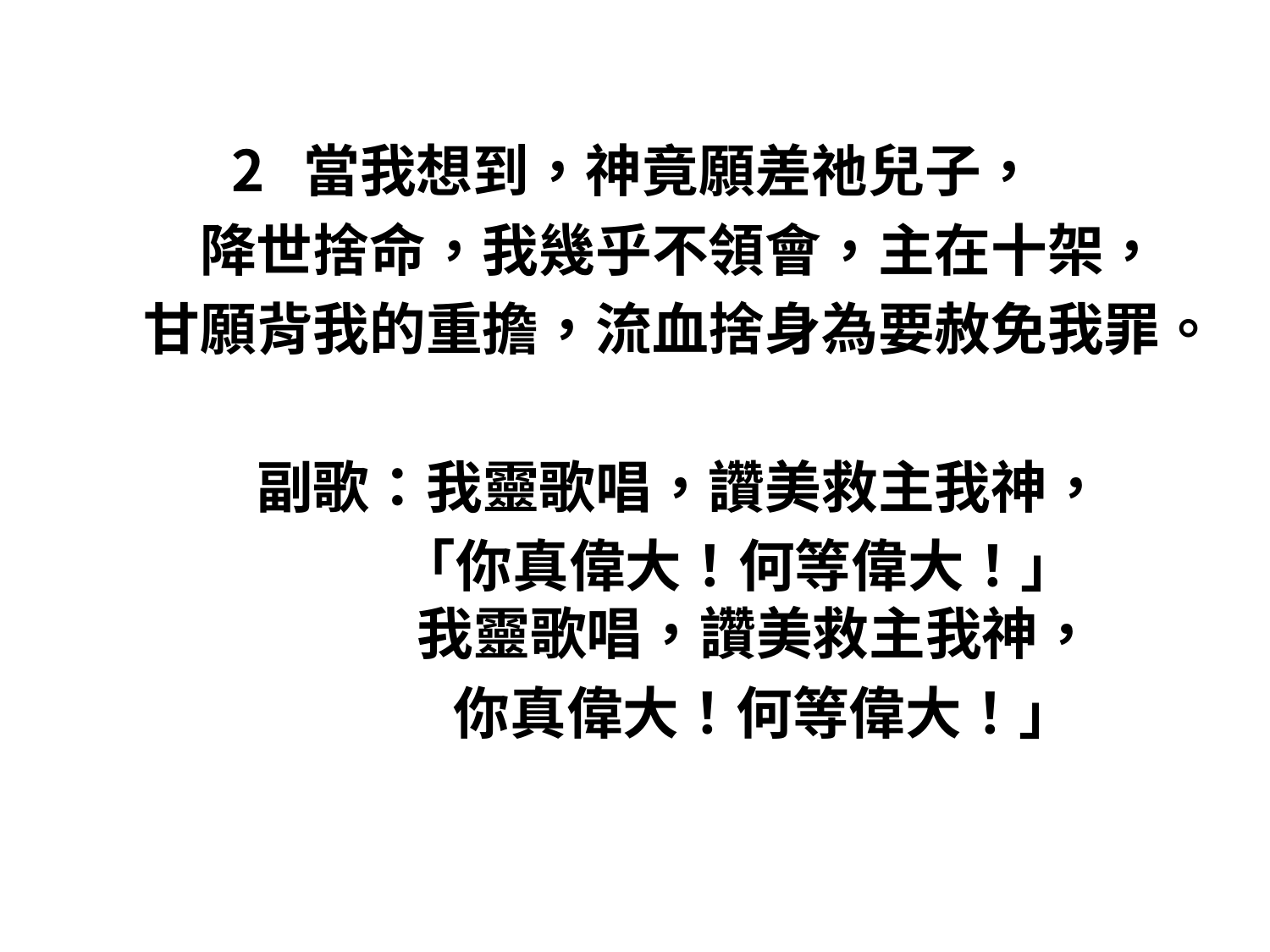

#
當我想到，神竟願差祂兒子，
      降世捨命，我幾乎不領會，主在十架，
      甘願背我的重擔，流血捨身為要赦免我罪。

      副歌：我靈歌唱，讚美救主我神，
               「你真偉大！何等偉大！」
　　　  我靈歌唱，讚美救主我神，
                   你真偉大！何等偉大！」